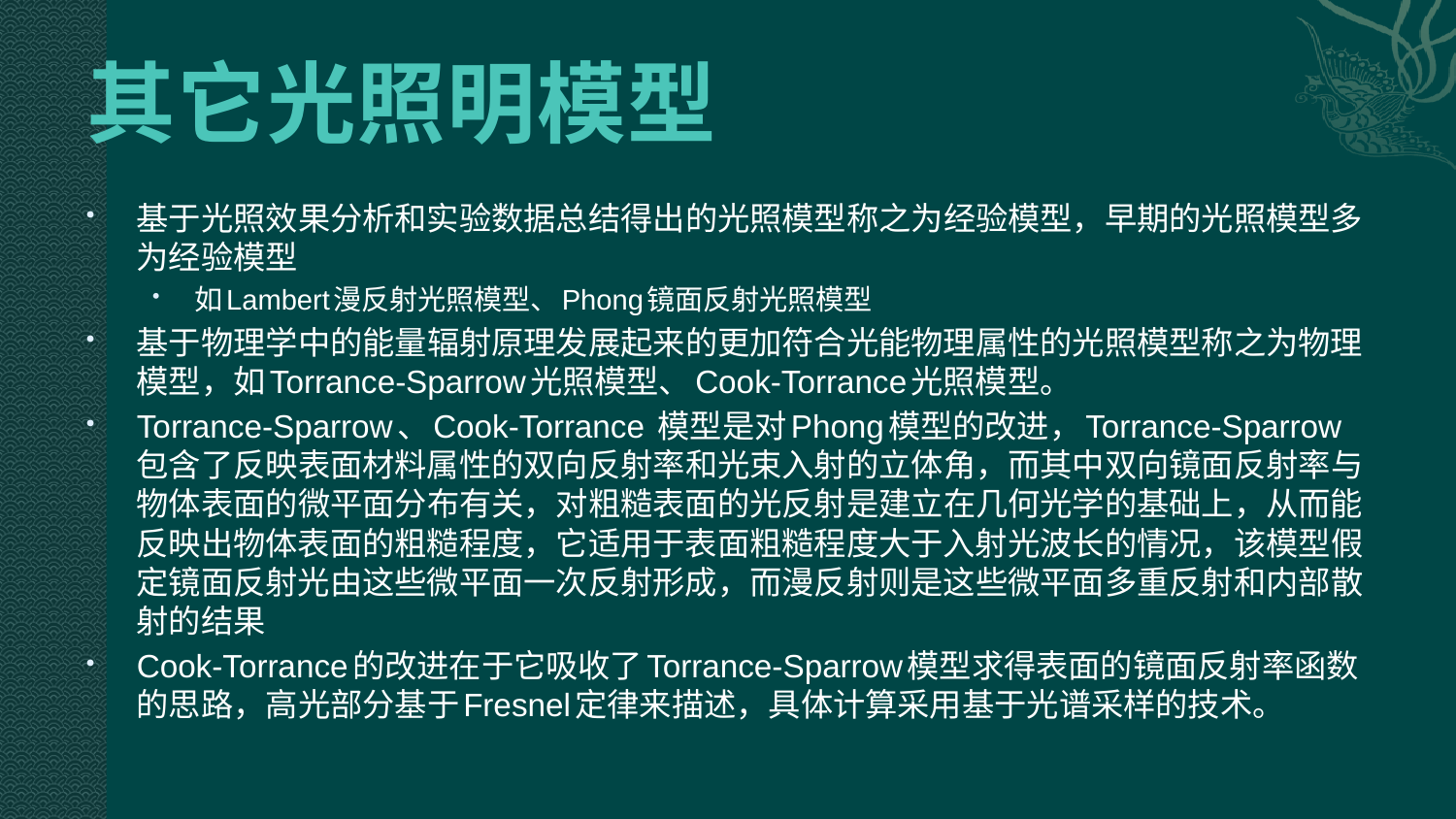

# 其它光照明模型
基于光照效果分析和实验数据总结得出的光照模型称之为经验模型，早期的光照模型多为经验模型
如Lambert漫反射光照模型、Phong镜面反射光照模型
基于物理学中的能量辐射原理发展起来的更加符合光能物理属性的光照模型称之为物理模型，如Torrance-Sparrow光照模型、Cook-Torrance光照模型。
Torrance-Sparrow、Cook-Torrance 模型是对Phong模型的改进，Torrance-Sparrow包含了反映表面材料属性的双向反射率和光束入射的立体角，而其中双向镜面反射率与物体表面的微平面分布有关，对粗糙表面的光反射是建立在几何光学的基础上，从而能反映出物体表面的粗糙程度，它适用于表面粗糙程度大于入射光波长的情况，该模型假定镜面反射光由这些微平面一次反射形成，而漫反射则是这些微平面多重反射和内部散射的结果
Cook-Torrance的改进在于它吸收了Torrance-Sparrow模型求得表面的镜面反射率函数的思路，高光部分基于Fresnel定律来描述，具体计算采用基于光谱采样的技术。